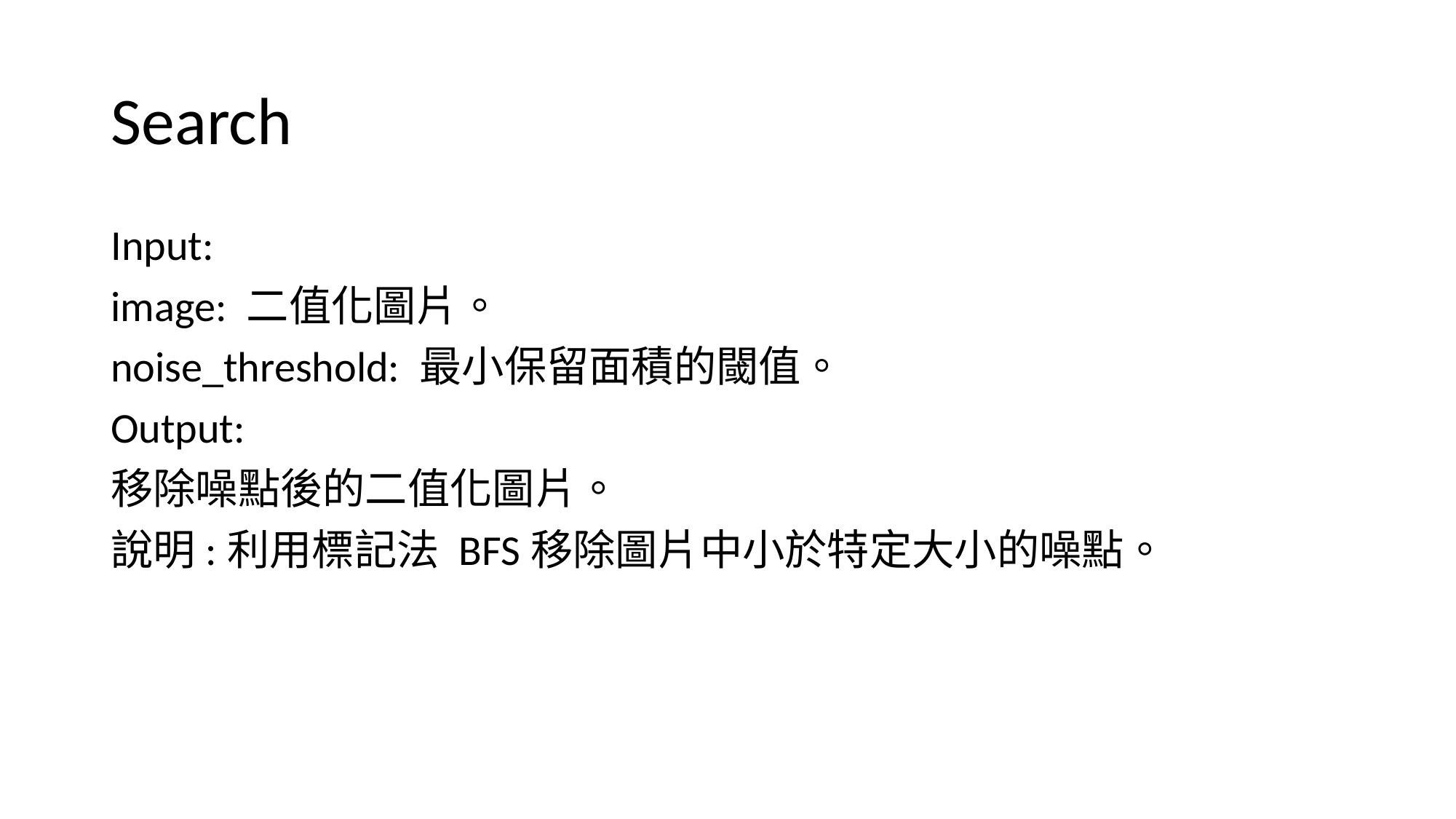

# Search
Input:
image: 二值化圖片。
noise_threshold: 最小保留面積的閾值。
Output:
移除噪點後的二值化圖片。
說明:利用標記法 BFS移除圖片中小於特定大小的噪點。